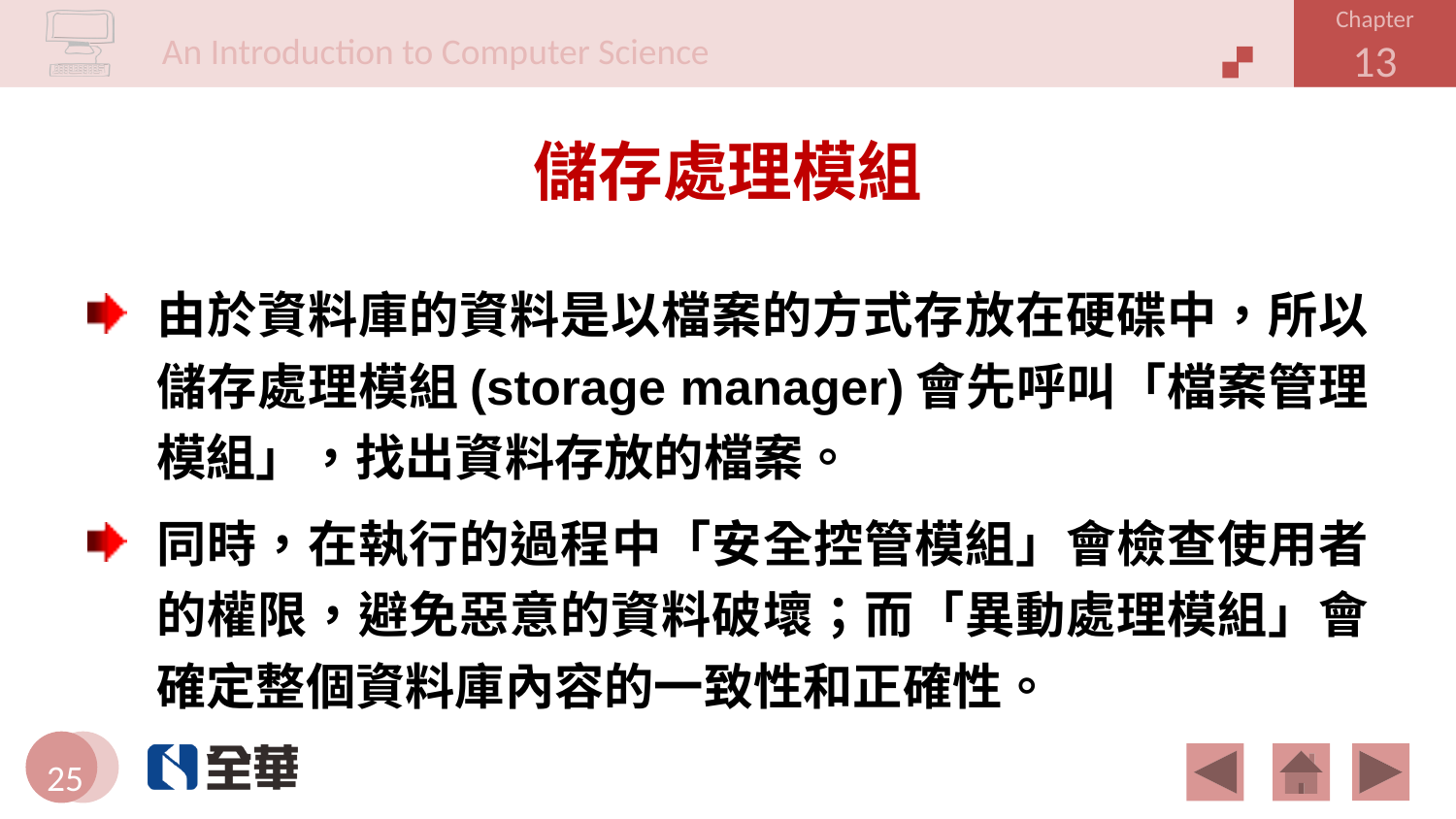

# 儲存處理模組
由於資料庫的資料是以檔案的方式存放在硬碟中，所以儲存處理模組(storage manager)會先呼叫「檔案管理模組」，找出資料存放的檔案。
同時，在執行的過程中「安全控管模組」會檢查使用者的權限，避免惡意的資料破壞；而「異動處理模組」會確定整個資料庫內容的一致性和正確性。